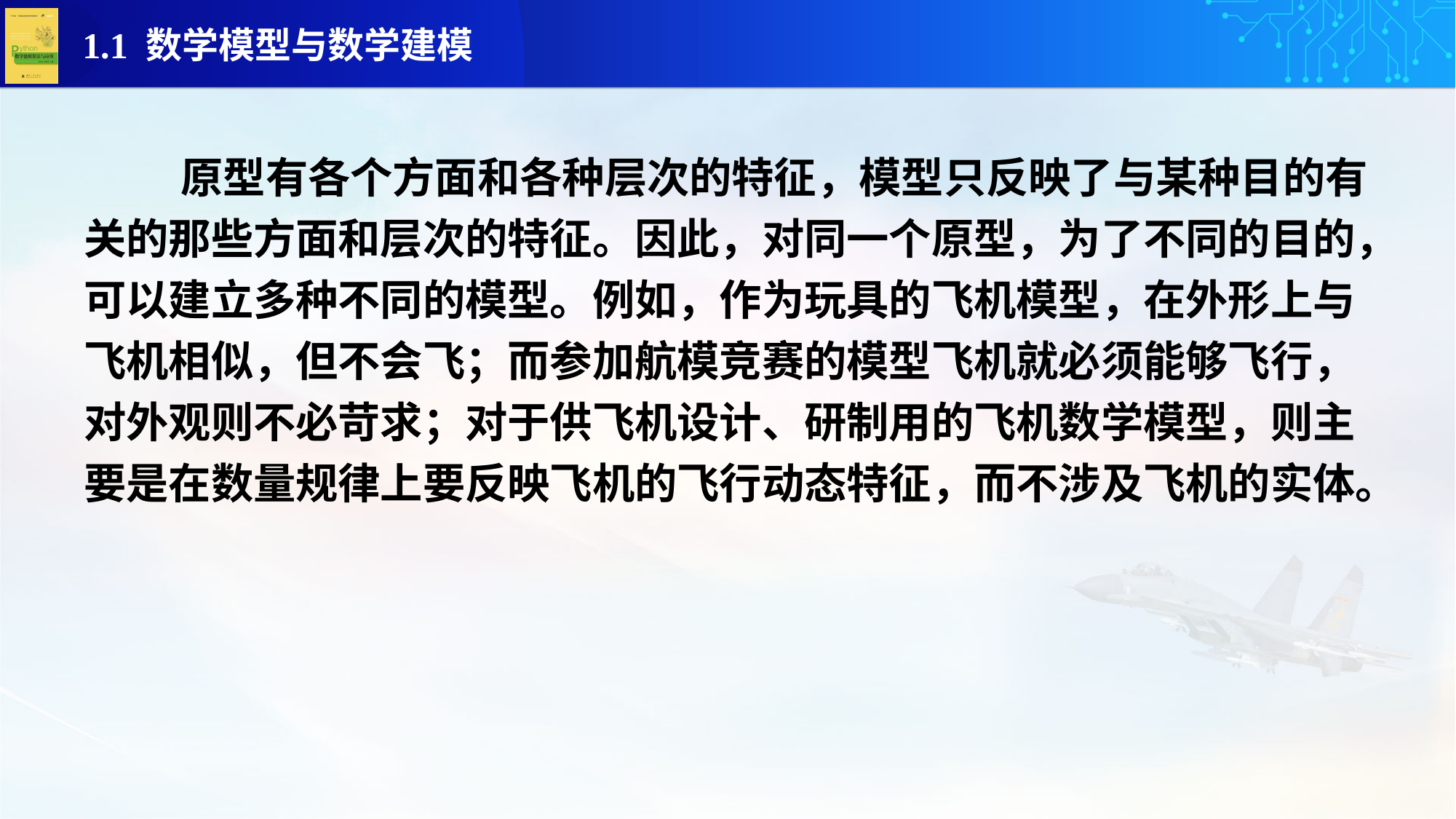

原型有各个方面和各种层次的特征，模型只反映了与某种目的有关的那些方面和层次的特征。因此，对同一个原型，为了不同的目的，可以建立多种不同的模型。例如，作为玩具的飞机模型，在外形上与飞机相似，但不会飞；而参加航模竞赛的模型飞机就必须能够飞行，对外观则不必苛求；对于供飞机设计、研制用的飞机数学模型，则主要是在数量规律上要反映飞机的飞行动态特征，而不涉及飞机的实体。